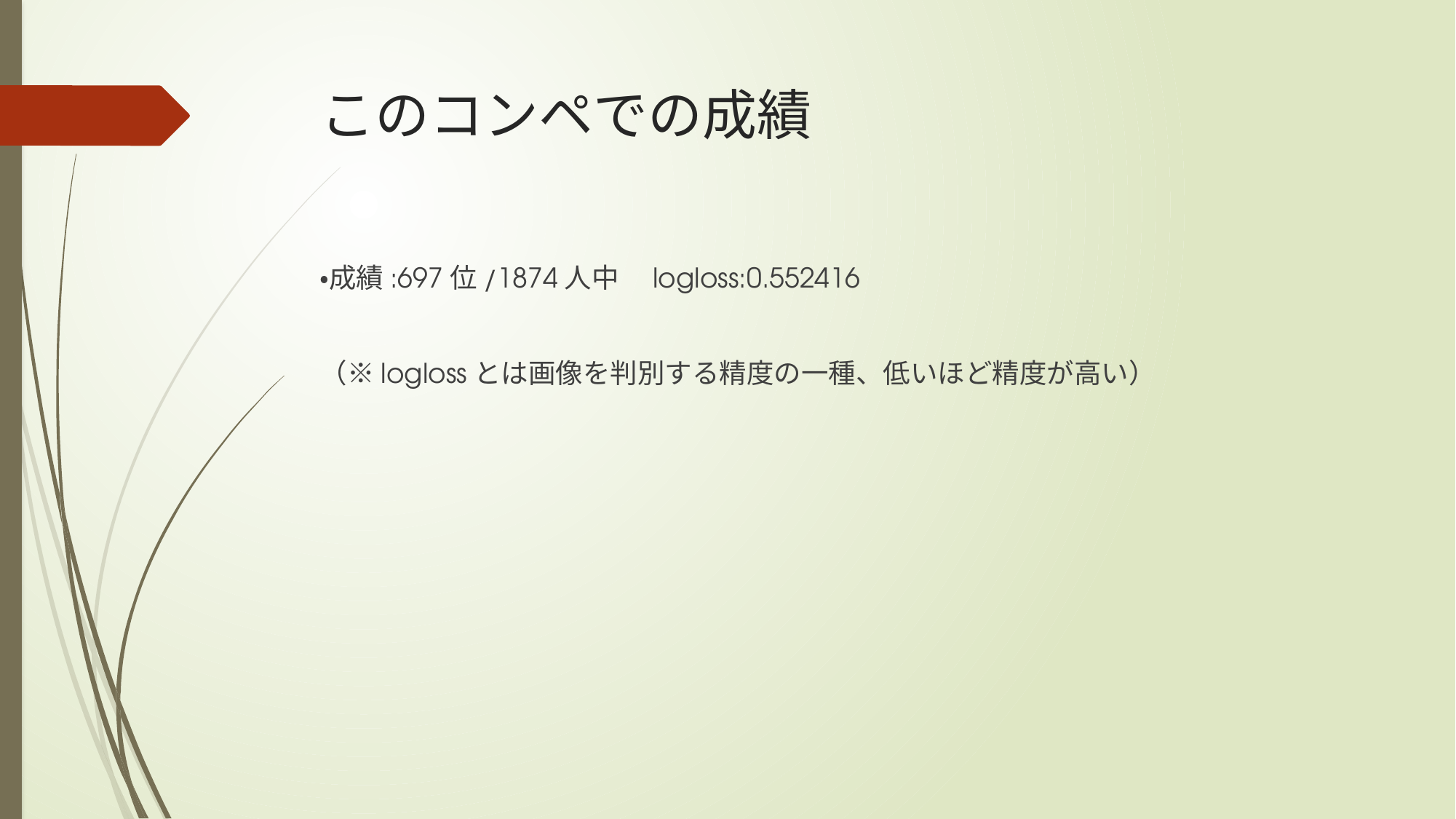

# このコンペでの成績
・成績:697位/1874人中　logloss:0.552416

（※loglossとは画像を判別する精度の一種、低いほど精度が高い）